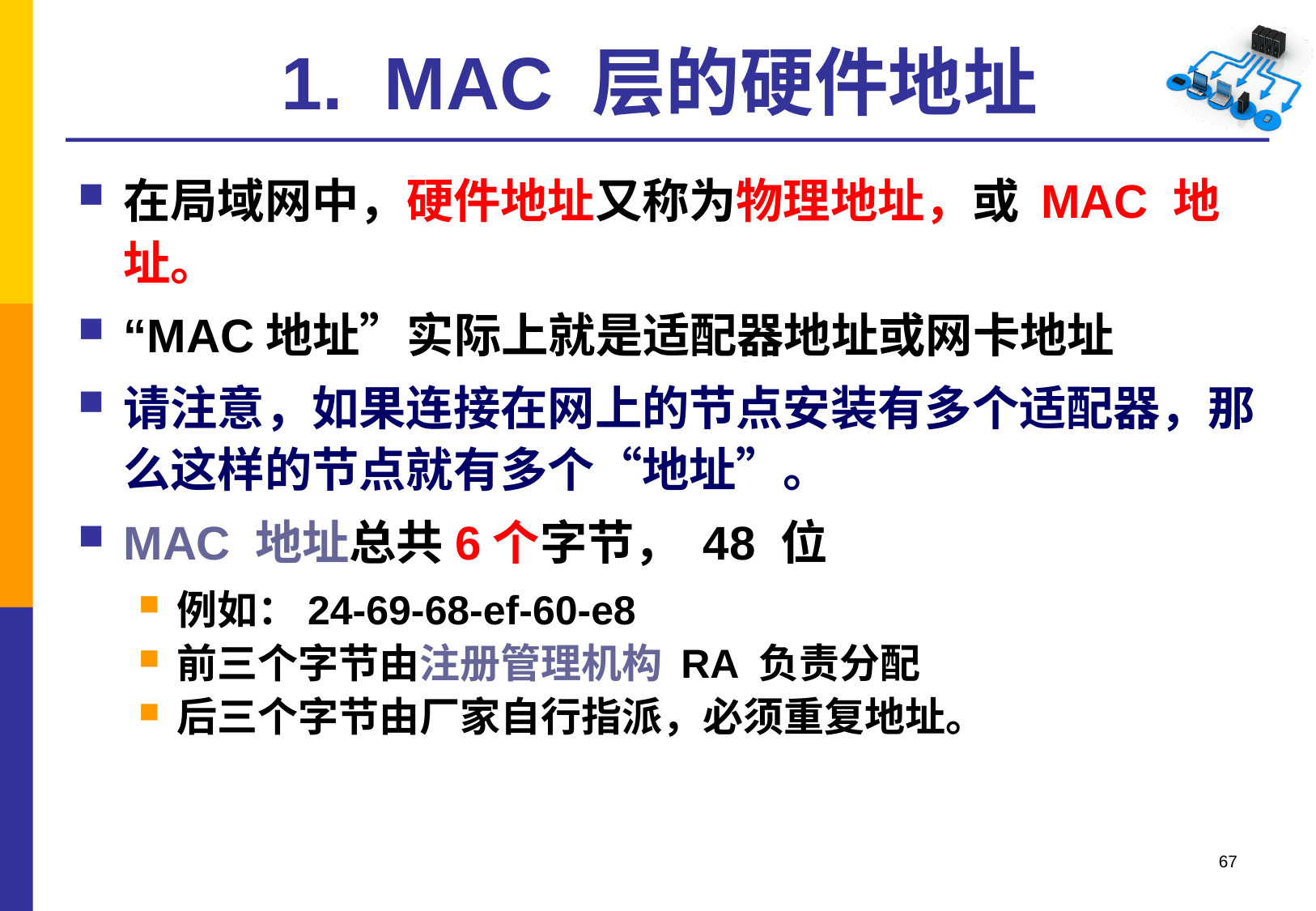

# 1.  MAC 层的硬件地址
在局域网中，硬件地址又称为物理地址，或 MAC 地址。
“MAC地址”实际上就是适配器地址或网卡地址
请注意，如果连接在网上的节点安装有多个适配器，那么这样的节点就有多个“地址”。
MAC 地址总共6个字节， 48 位
例如：24-69-68-ef-60-e8
前三个字节由注册管理机构 RA 负责分配
后三个字节由厂家自行指派，必须重复地址。

67